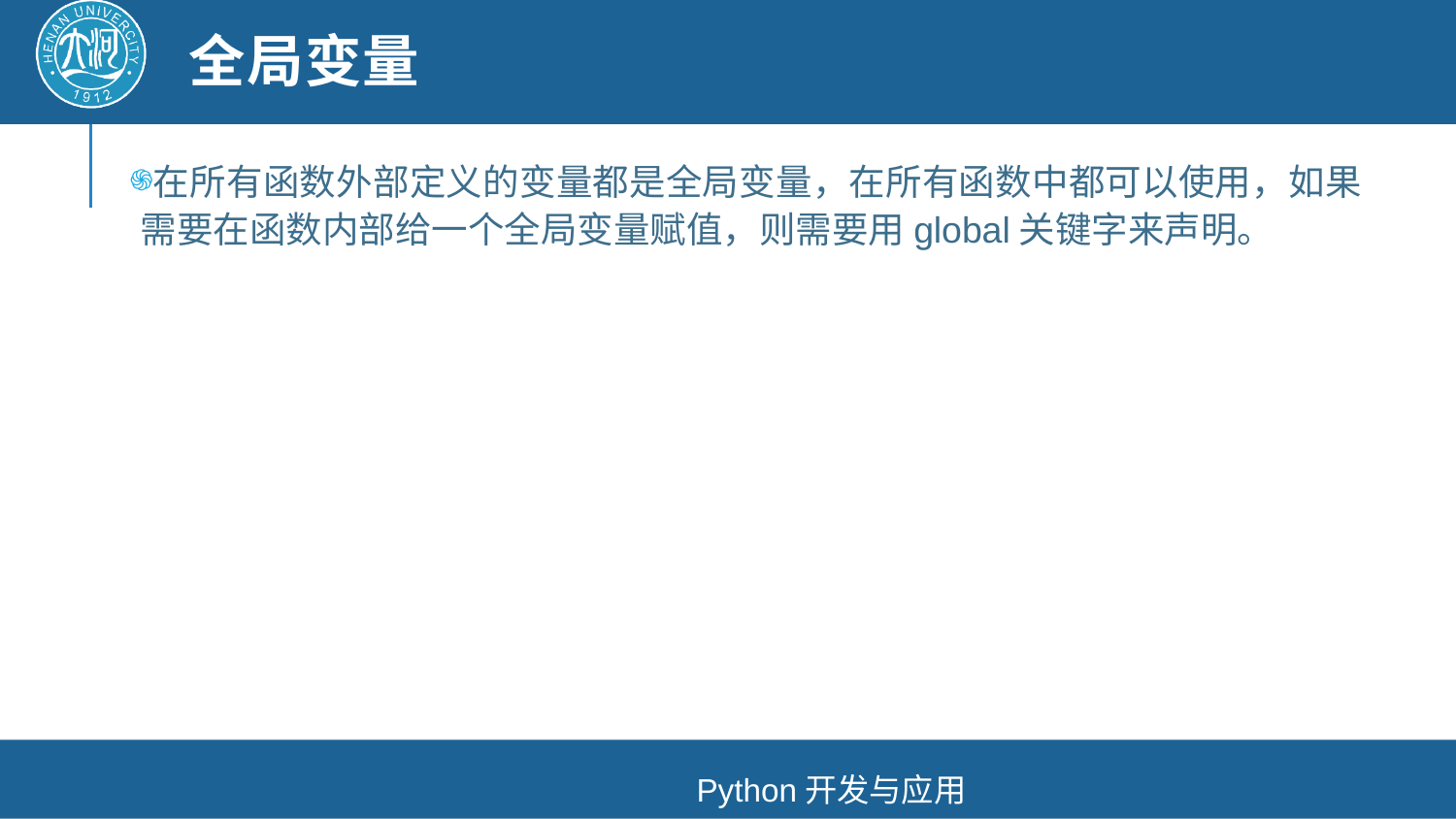

# 全局变量
在所有函数外部定义的变量都是全局变量，在所有函数中都可以使用，如果需要在函数内部给一个全局变量赋值，则需要用global关键字来声明。

Python开发与应用
13